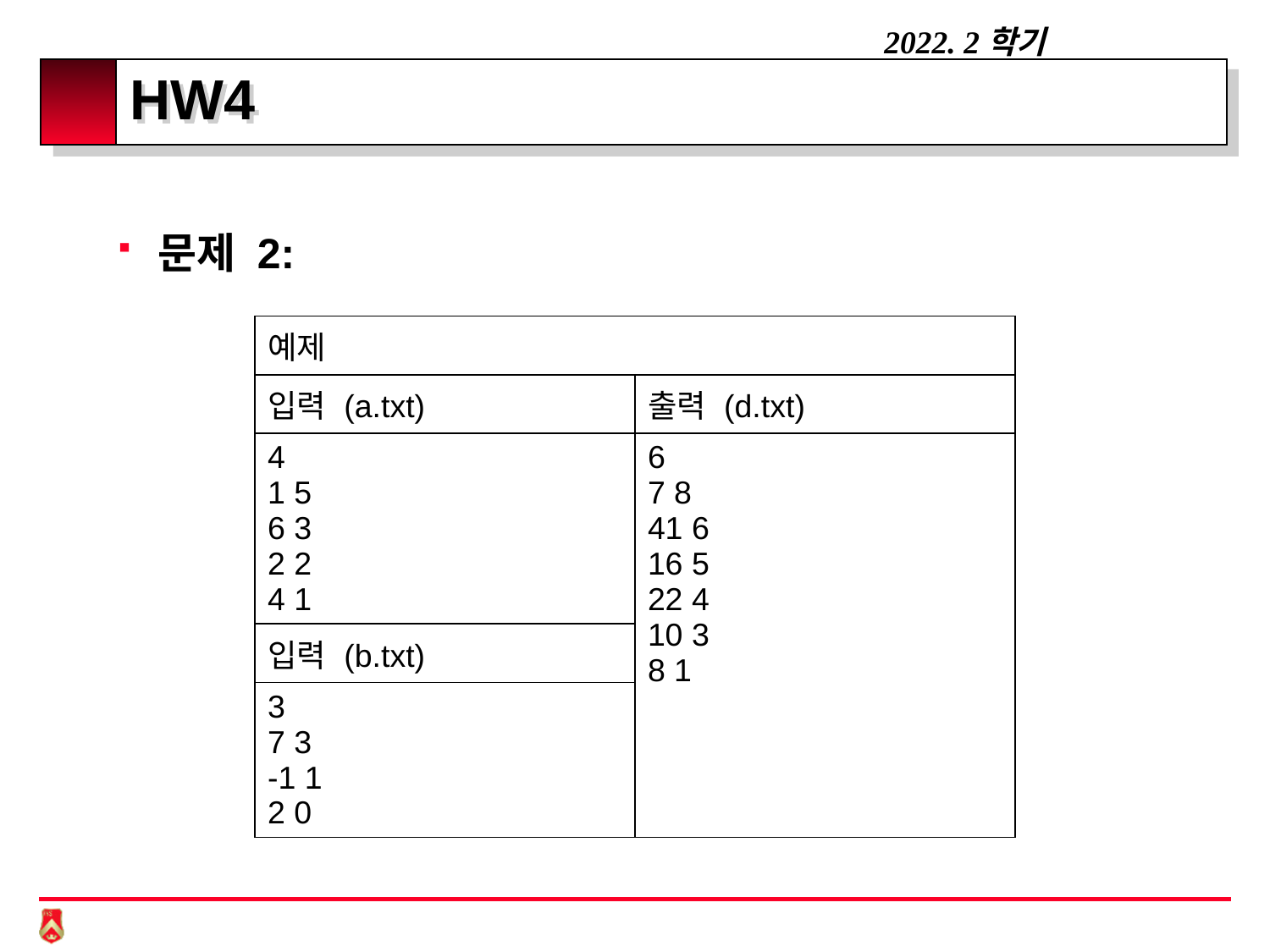

# HW4

문제 2:

| 예제 |  |
| --- | --- |
| 입력 (a.txt) | 출력 (d.txt) |
| 4 1 5 6 3 2 2 4 1 | 6 7 8 41 6 16 5 22 4 10 3 8 1 |
| 입력 (b.txt) |  |
| 3 7 3 -1 1 2 0 |  |